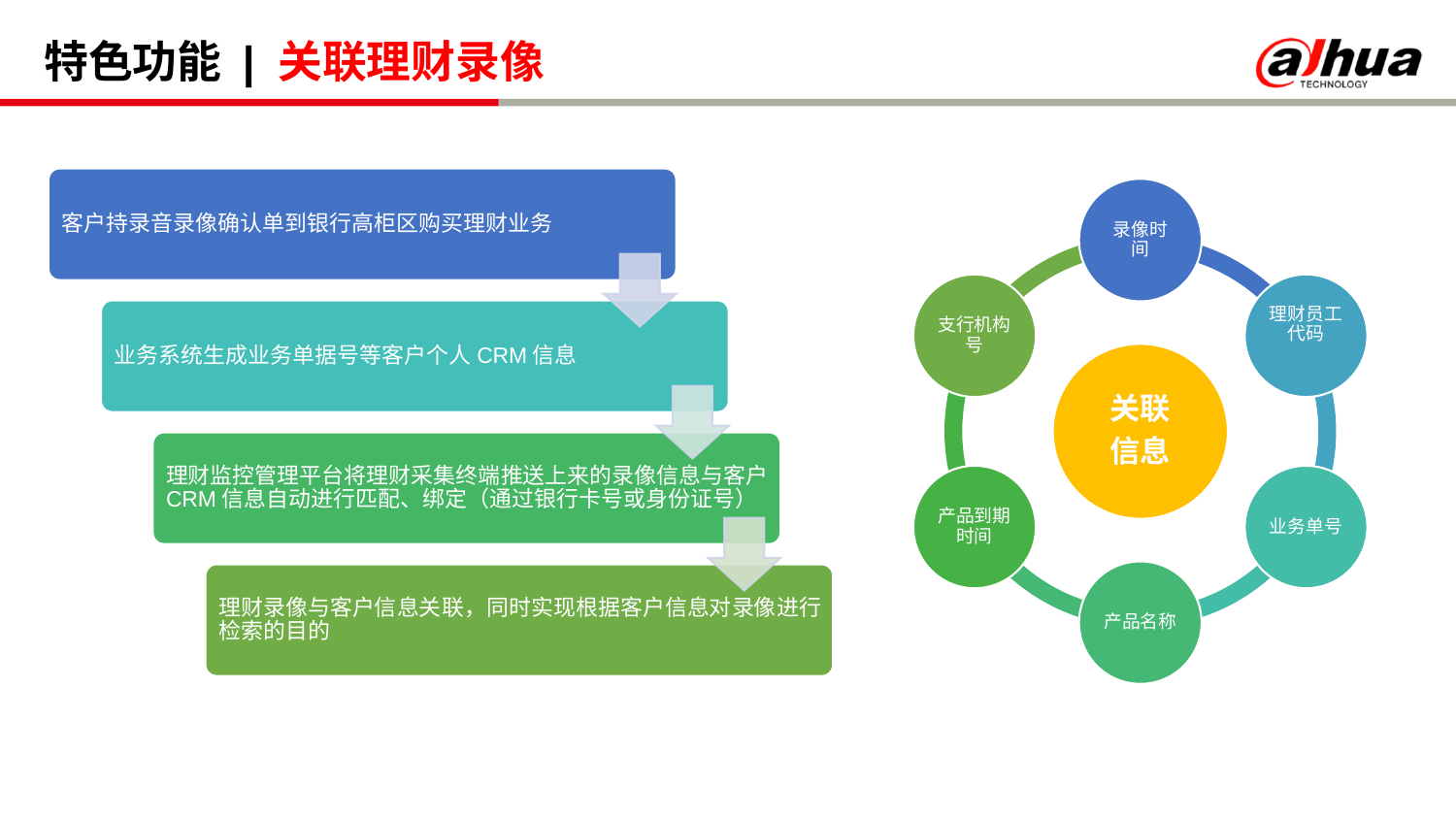

# 特色功能 | 关联理财录像
客户持录音录像确认单到银行高柜区购买理财业务
业务系统生成业务单据号等客户个人CRM信息
理财监控管理平台将理财采集终端推送上来的录像信息与客户CRM信息自动进行匹配、绑定（通过银行卡号或身份证号）
理财录像与客户信息关联，同时实现根据客户信息对录像进行检索的目的

关联
信息
录像时
间
理财员工代码
业务单号
产品名称
产品到期时间
支行机构号